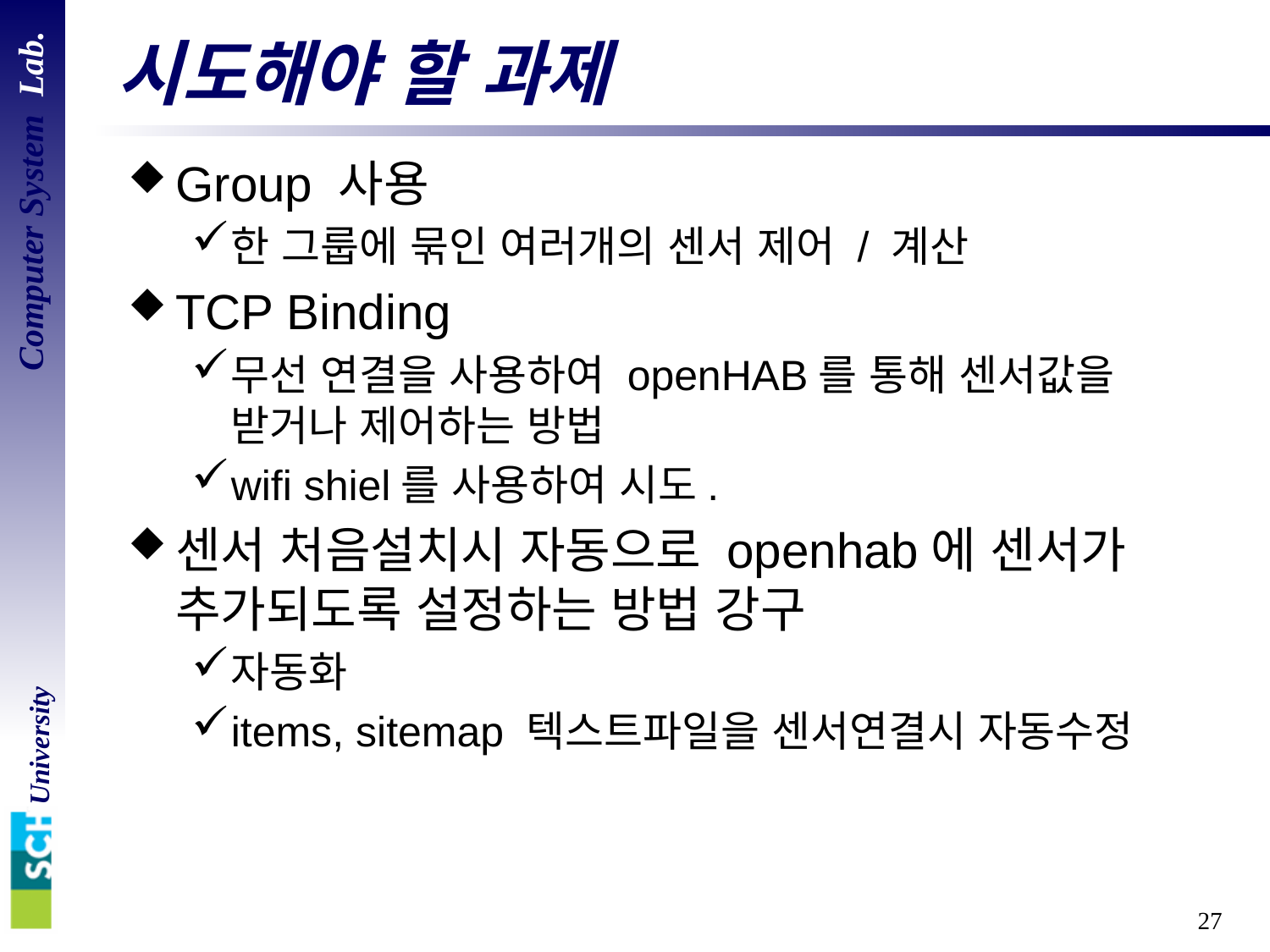

# 시도해야 할 과제

Group 사용
한 그룹에 묶인 여러개의 센서 제어 / 계산
TCP Binding
무선 연결을 사용하여 openHAB를 통해 센서값을 받거나 제어하는 방법
wifi shiel를 사용하여 시도.
센서 처음설치시 자동으로 openhab에 센서가 추가되도록 설정하는 방법 강구
자동화
items, sitemap 텍스트파일을 센서연결시 자동수정